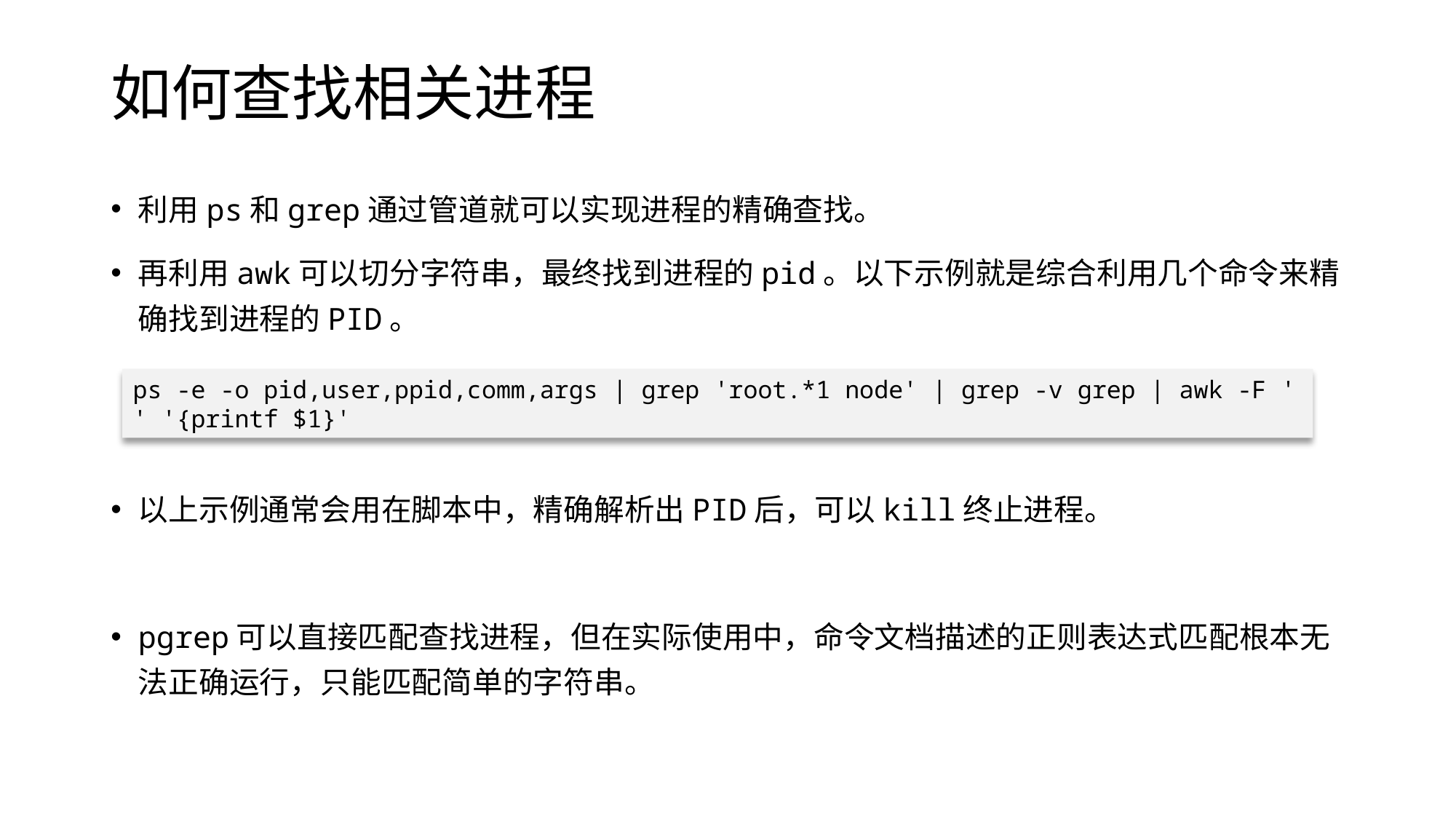

# 如何查找相关进程
利用ps和grep通过管道就可以实现进程的精确查找。
再利用awk可以切分字符串，最终找到进程的pid。以下示例就是综合利用几个命令来精确找到进程的PID。

以上示例通常会用在脚本中，精确解析出PID后，可以kill终止进程。

pgrep可以直接匹配查找进程，但在实际使用中，命令文档描述的正则表达式匹配根本无法正确运行，只能匹配简单的字符串。
ps -e -o pid,user,ppid,comm,args | grep 'root.*1 node' | grep -v grep | awk -F ' ' '{printf $1}'